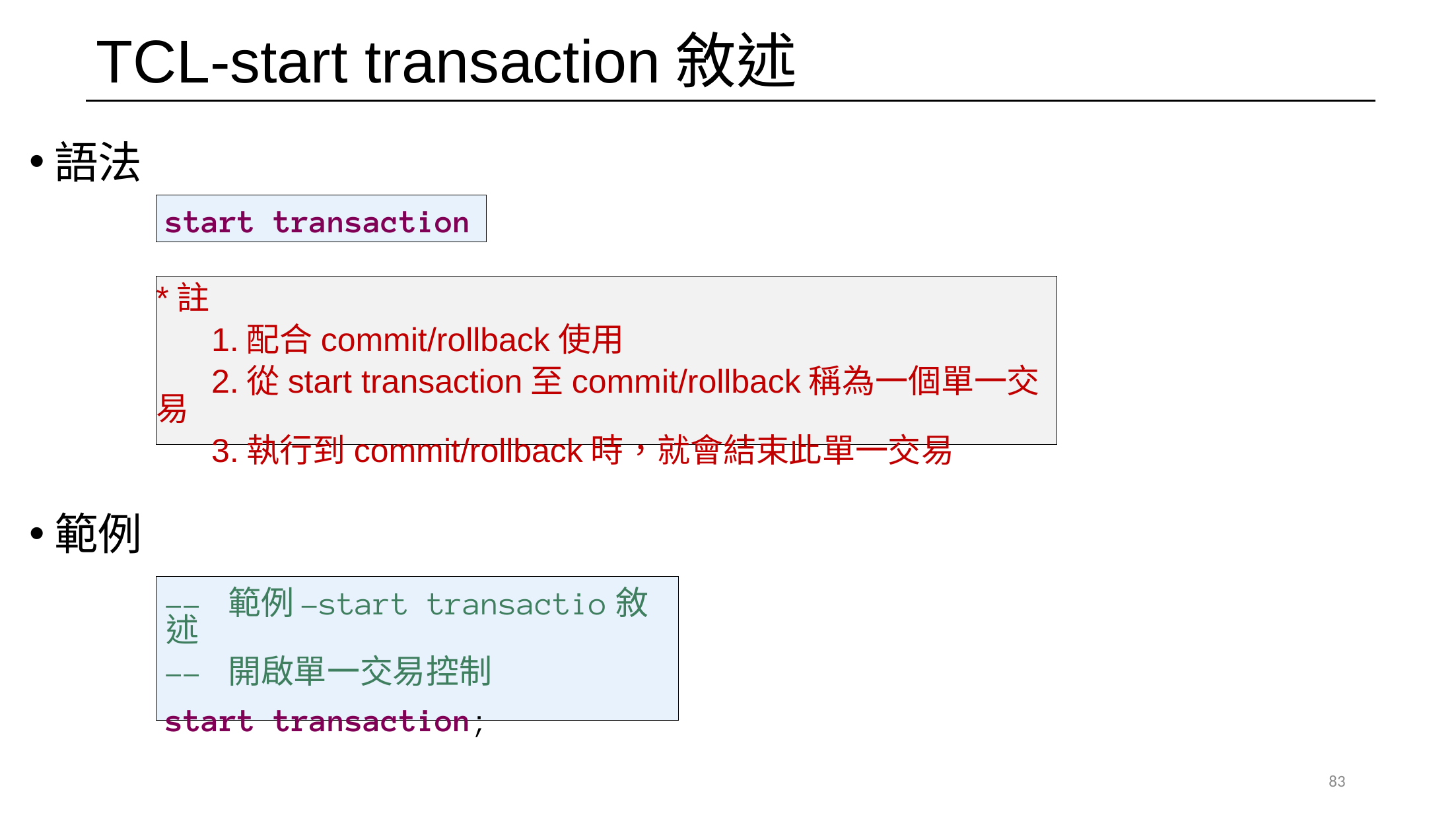

# TCL-start transaction敘述
語法

範例
start transaction
*註
      1.配合commit/rollback使用
      2.從start transaction至commit/rollback稱為一個單一交易
      3.執行到commit/rollback時，就會結束此單一交易
-- 範例-start transactio敘述
-- 開啟單一交易控制
start transaction;
83